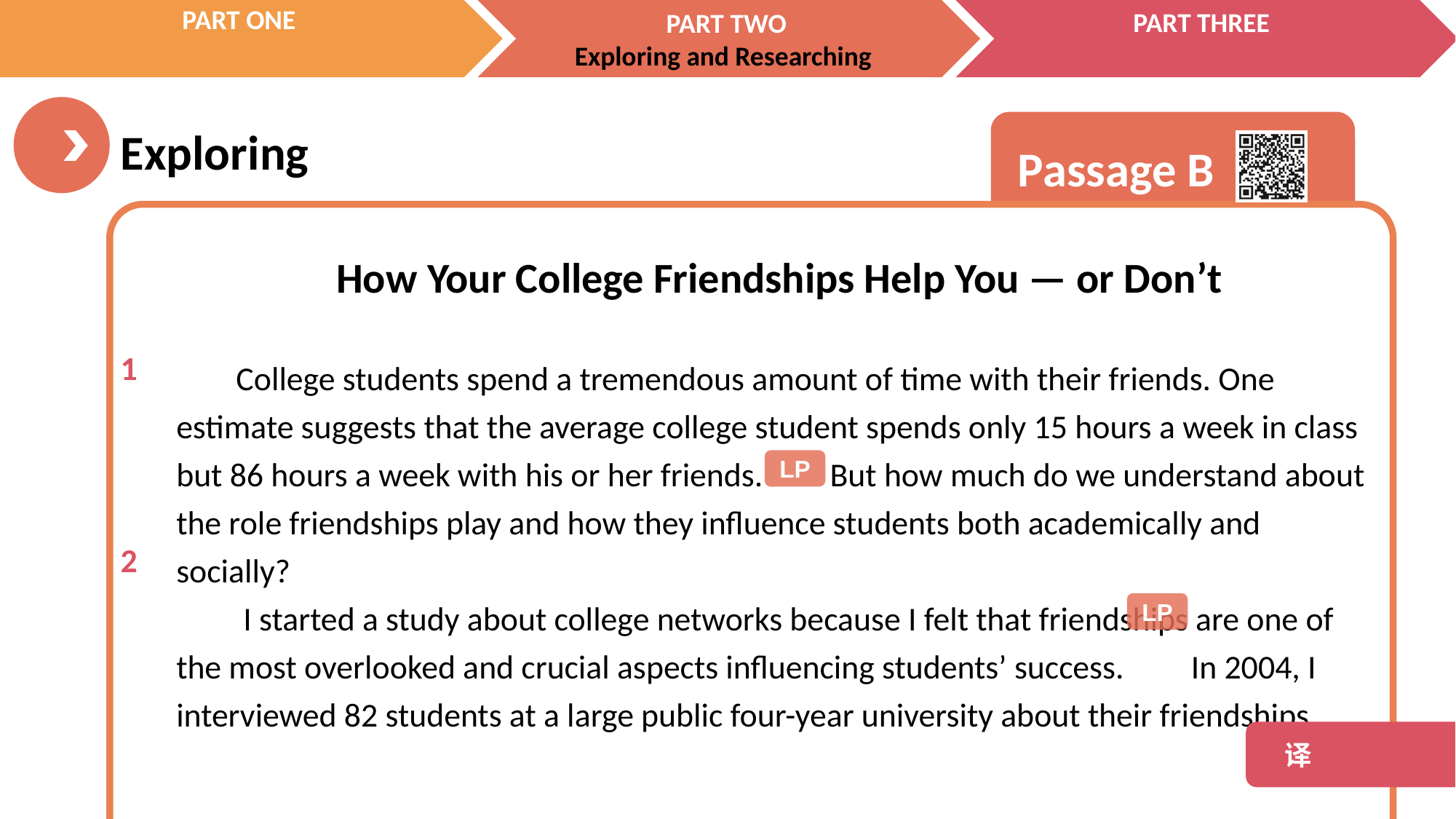

How Your College Friendships Help You — or Don’t

        College students spend a tremendous amount of time with their friends. One estimate suggests that the average college student spends only 15 hours a week in class but 86 hours a week with his or her friends.         But how much do we understand about the role friendships play and how they influence students both academically and socially?
        I started a study about college networks because I felt that friendships are one of the most overlooked and crucial aspects influencing students’ success.         In 2004, I interviewed 82 students at a large public four-year university about their friendships.

1

2

LP
LP
   译